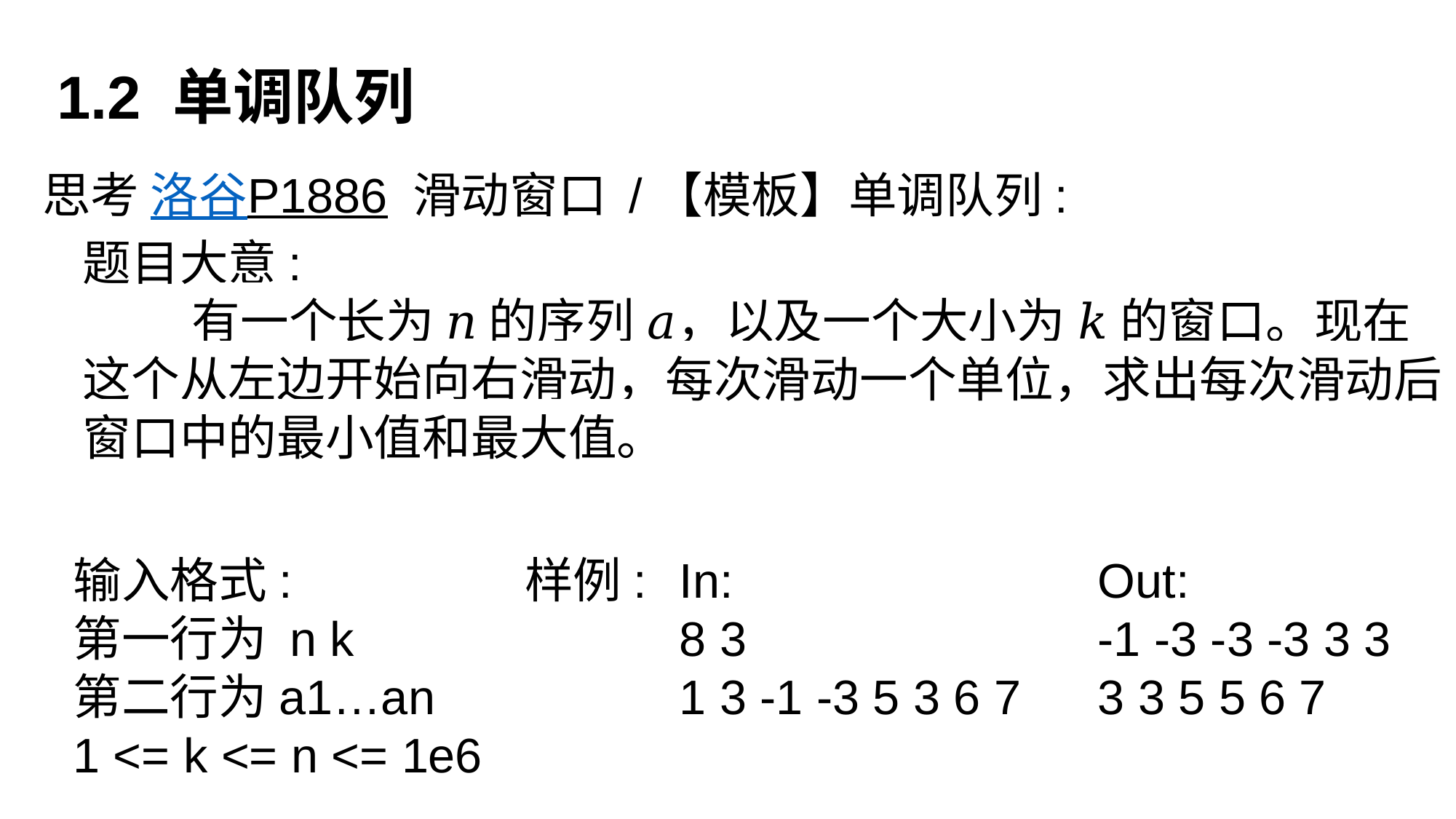

1.2 单调队列
思考 洛谷P1886 滑动窗口 /【模板】单调队列:
题目大意:
	有一个长为 𝑛 的序列 𝑎，以及一个大小为 𝑘 的窗口。现在
这个从左边开始向右滑动，每次滑动一个单位，求出每次滑动后
窗口中的最小值和最大值。
输入格式:
第一行为 n k
第二行为a1…an
1 <= k <= n <= 1e6
样例:
In:
8 3
1 3 -1 -3 5 3 6 7
Out:
-1 -3 -3 -3 3 3
3 3 5 5 6 7